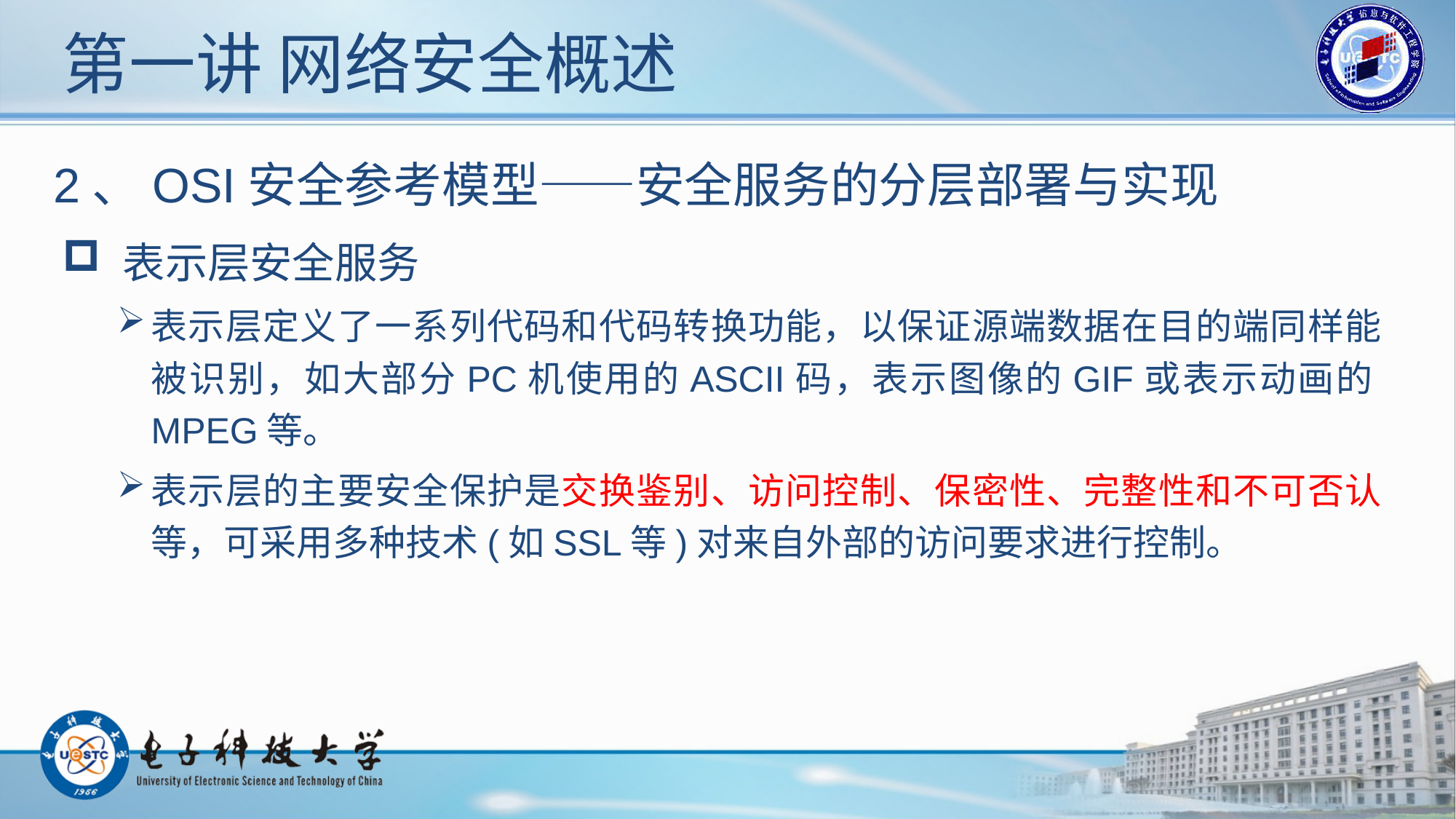

# 第一讲 网络安全概述
2、OSI安全参考模型——安全服务的分层部署与实现
 表示层安全服务
表示层定义了一系列代码和代码转换功能，以保证源端数据在目的端同样能被识别，如大部分PC机使用的ASCII码，表示图像的GIF或表示动画的MPEG等。
表示层的主要安全保护是交换鉴别、访问控制、保密性、完整性和不可否认等，可采用多种技术(如SSL等)对来自外部的访问要求进行控制。